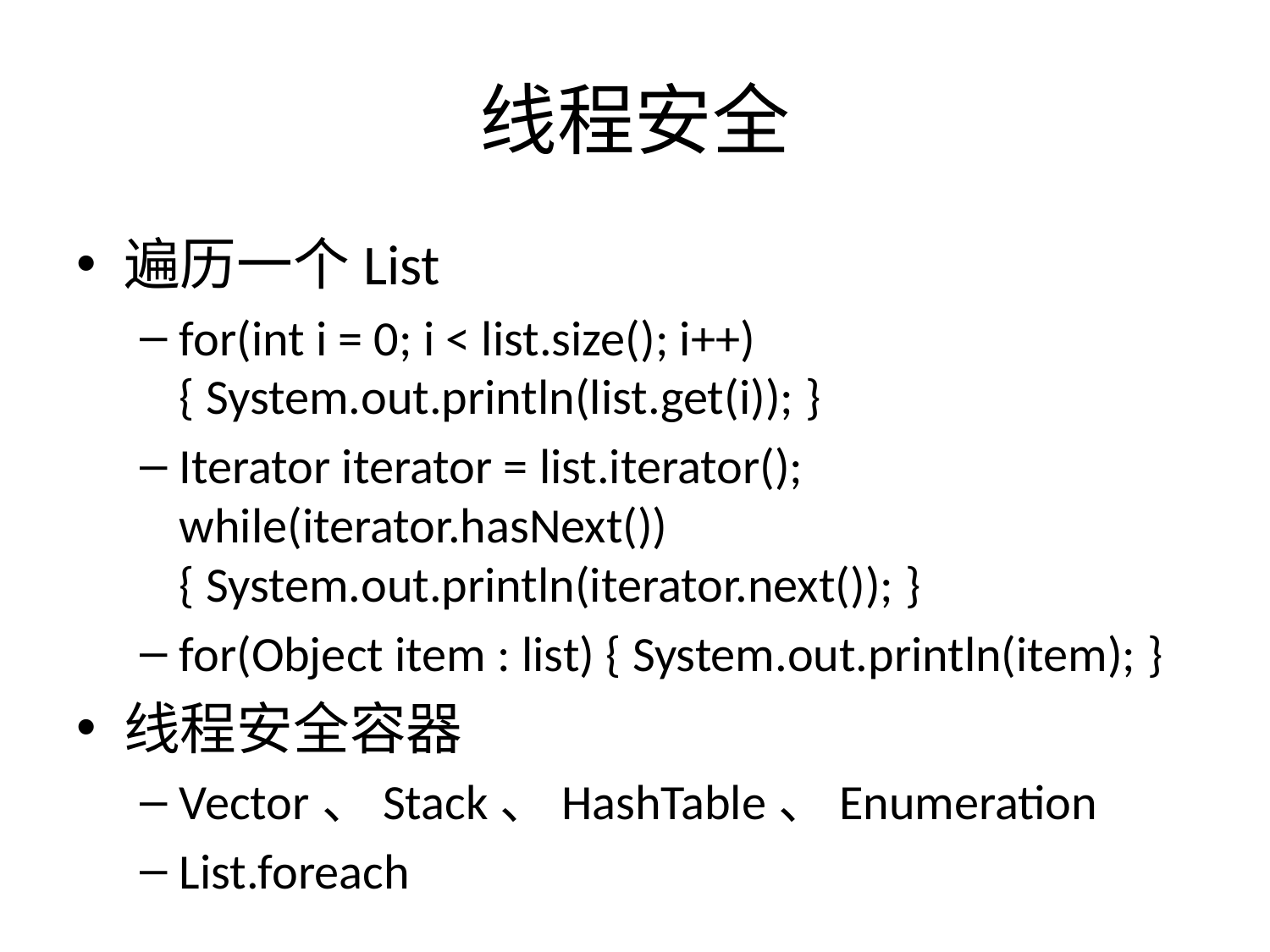

# 线程安全
遍历一个List
for(int i = 0; i < list.size(); i++) { System.out.println(list.get(i)); }
Iterator iterator = list.iterator(); while(iterator.hasNext()) { System.out.println(iterator.next()); }
for(Object item : list) { System.out.println(item); }
线程安全容器
Vector、Stack、HashTable、Enumeration
List.foreach